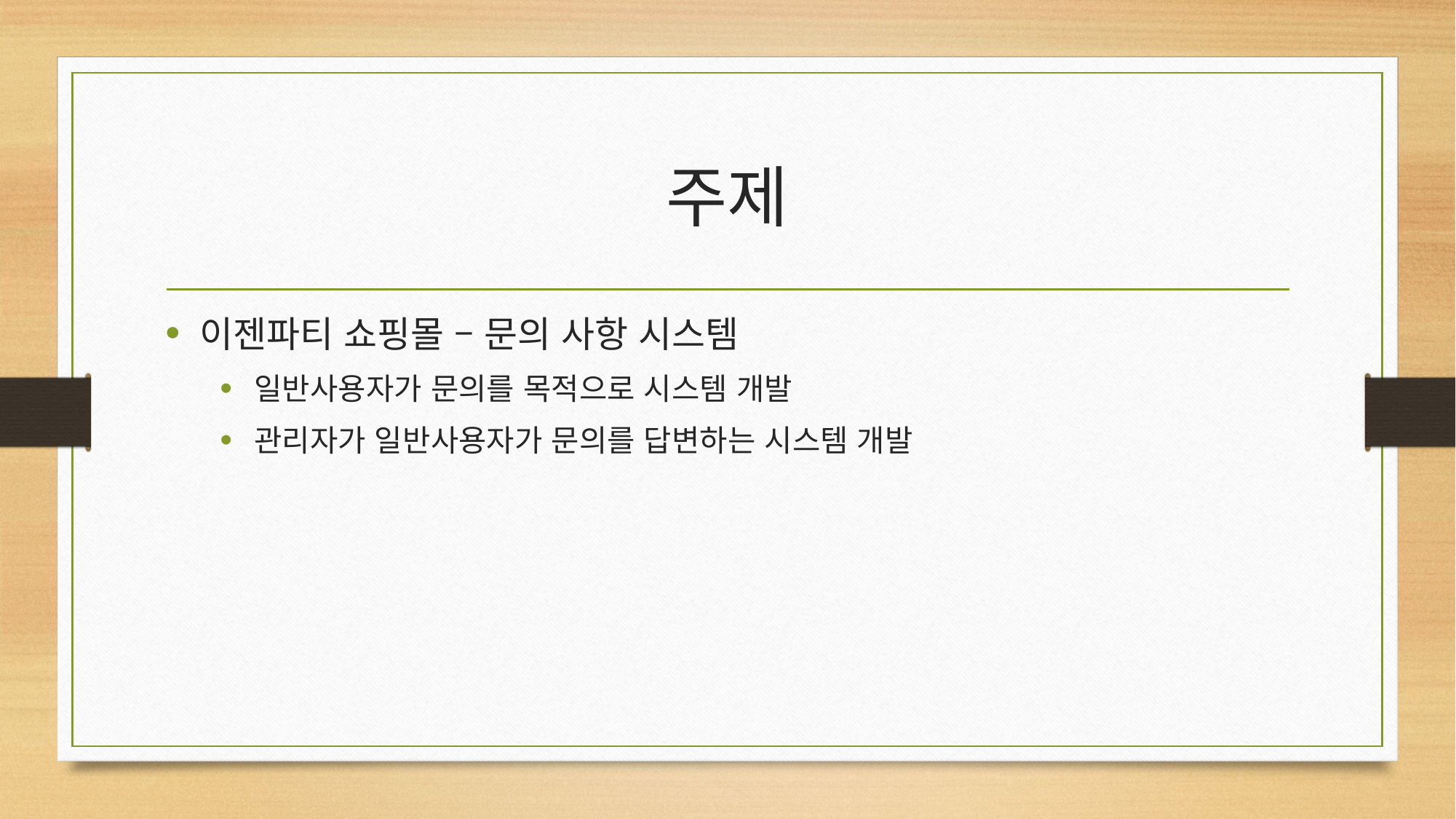

# 주제
이젠파티 쇼핑몰 – 문의 사항 시스템
일반사용자가 문의를 목적으로 시스템 개발
관리자가 일반사용자가 문의를 답변하는 시스템 개발